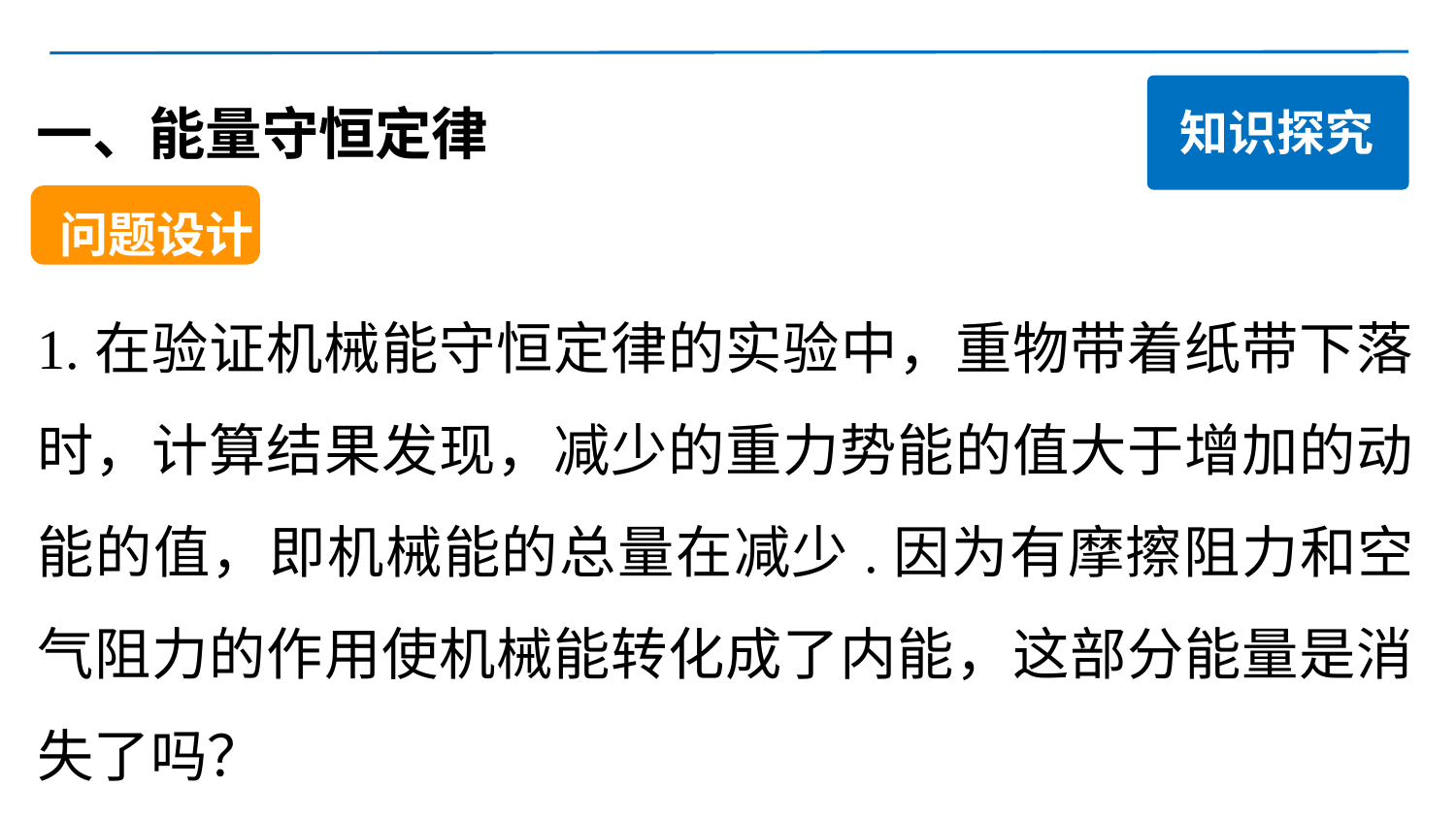

一、能量守恒定律

知识探究
 问题设计
1.在验证机械能守恒定律的实验中，重物带着纸带下落时，计算结果发现，减少的重力势能的值大于增加的动能的值，即机械能的总量在减少.因为有摩擦阻力和空气阻力的作用使机械能转化成了内能，这部分能量是消失了吗？